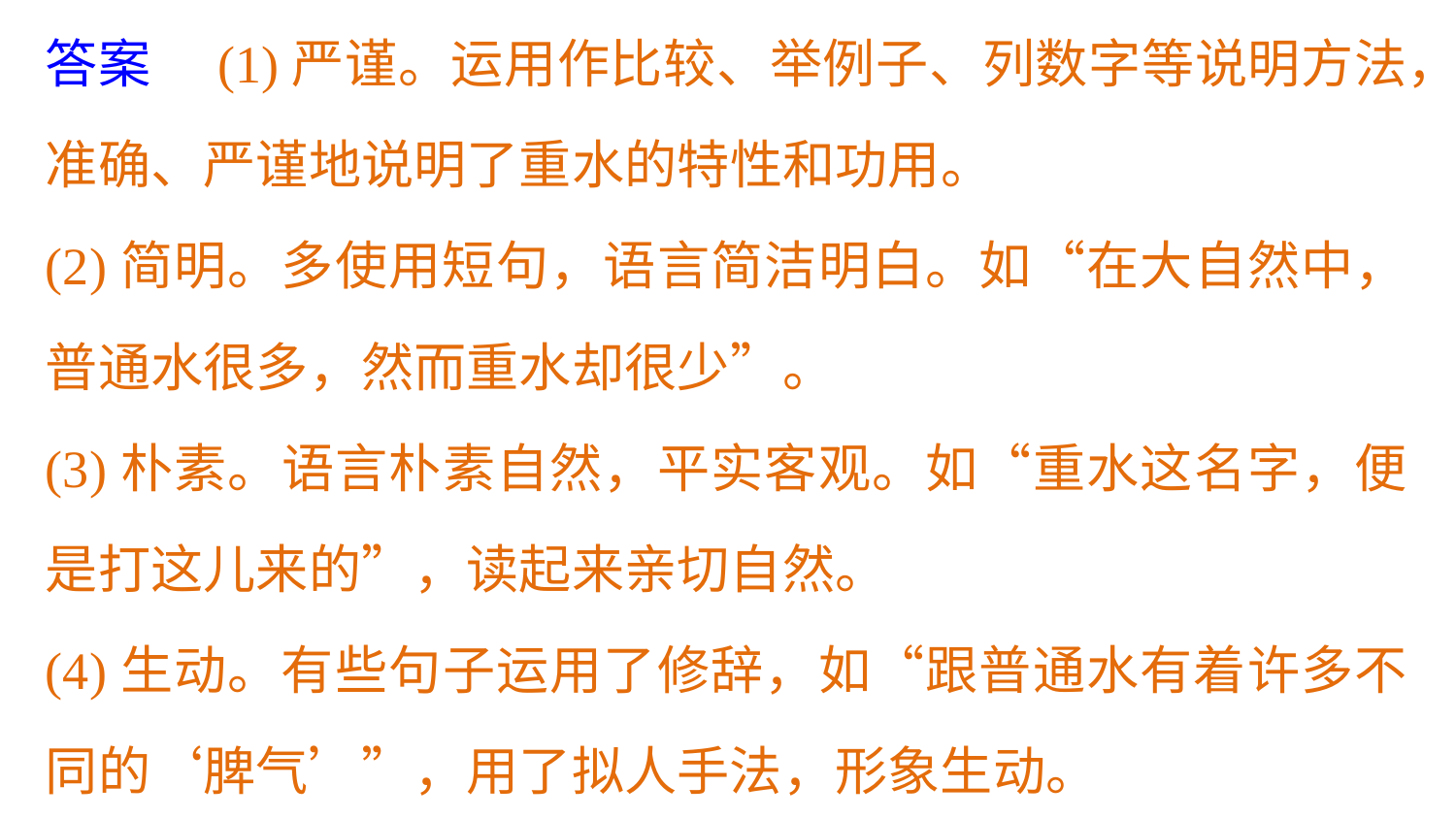

答案　(1)严谨。运用作比较、举例子、列数字等说明方法，准确、严谨地说明了重水的特性和功用。
(2)简明。多使用短句，语言简洁明白。如“在大自然中，普通水很多，然而重水却很少”。
(3)朴素。语言朴素自然，平实客观。如“重水这名字，便是打这儿来的”，读起来亲切自然。
(4)生动。有些句子运用了修辞，如“跟普通水有着许多不同的‘脾气’”，用了拟人手法，形象生动。